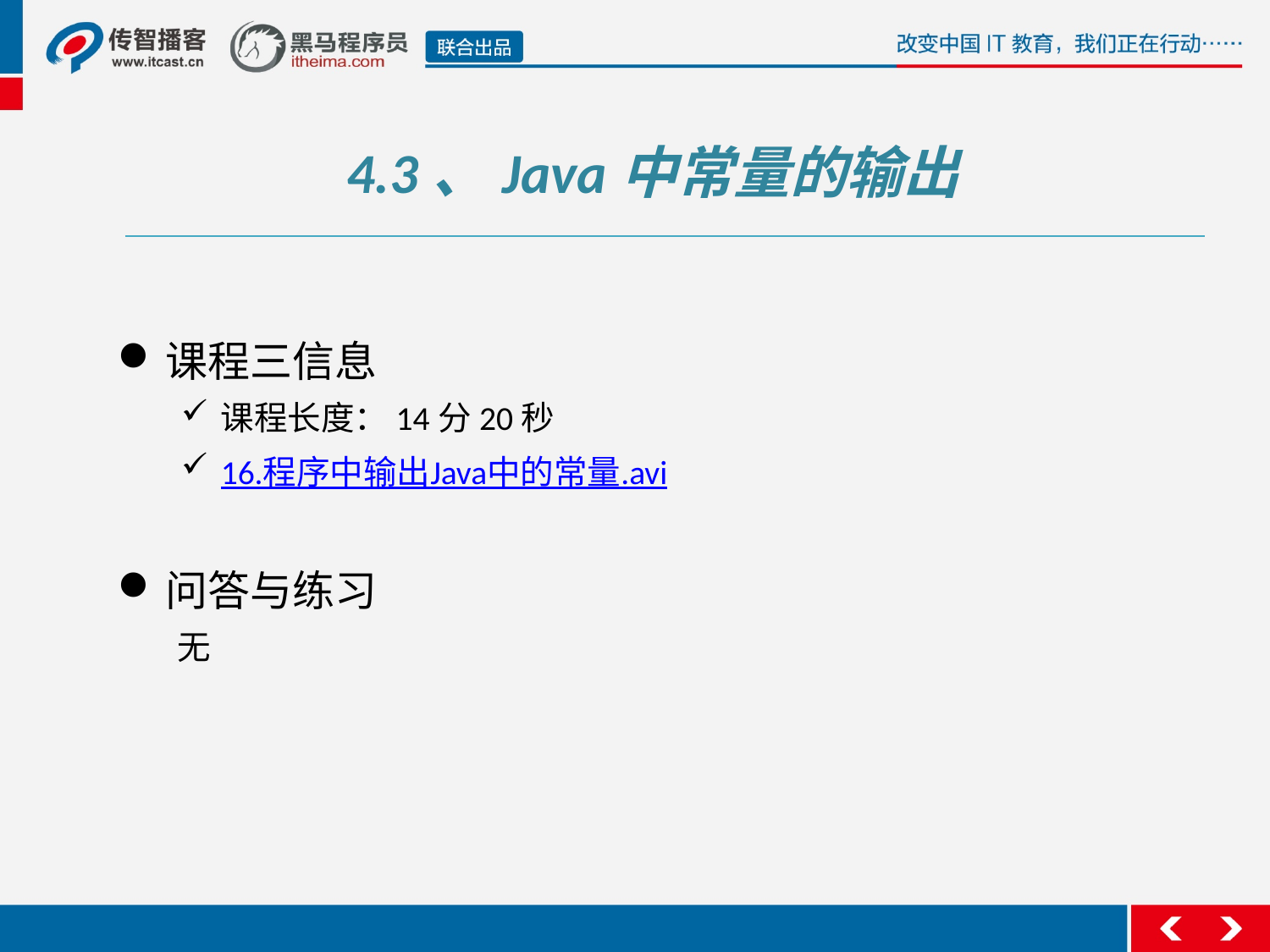

4.3、Java中常量的输出

课程三信息
课程长度：14分20秒
16.程序中输出Java中的常量.avi

问答与练习
       无